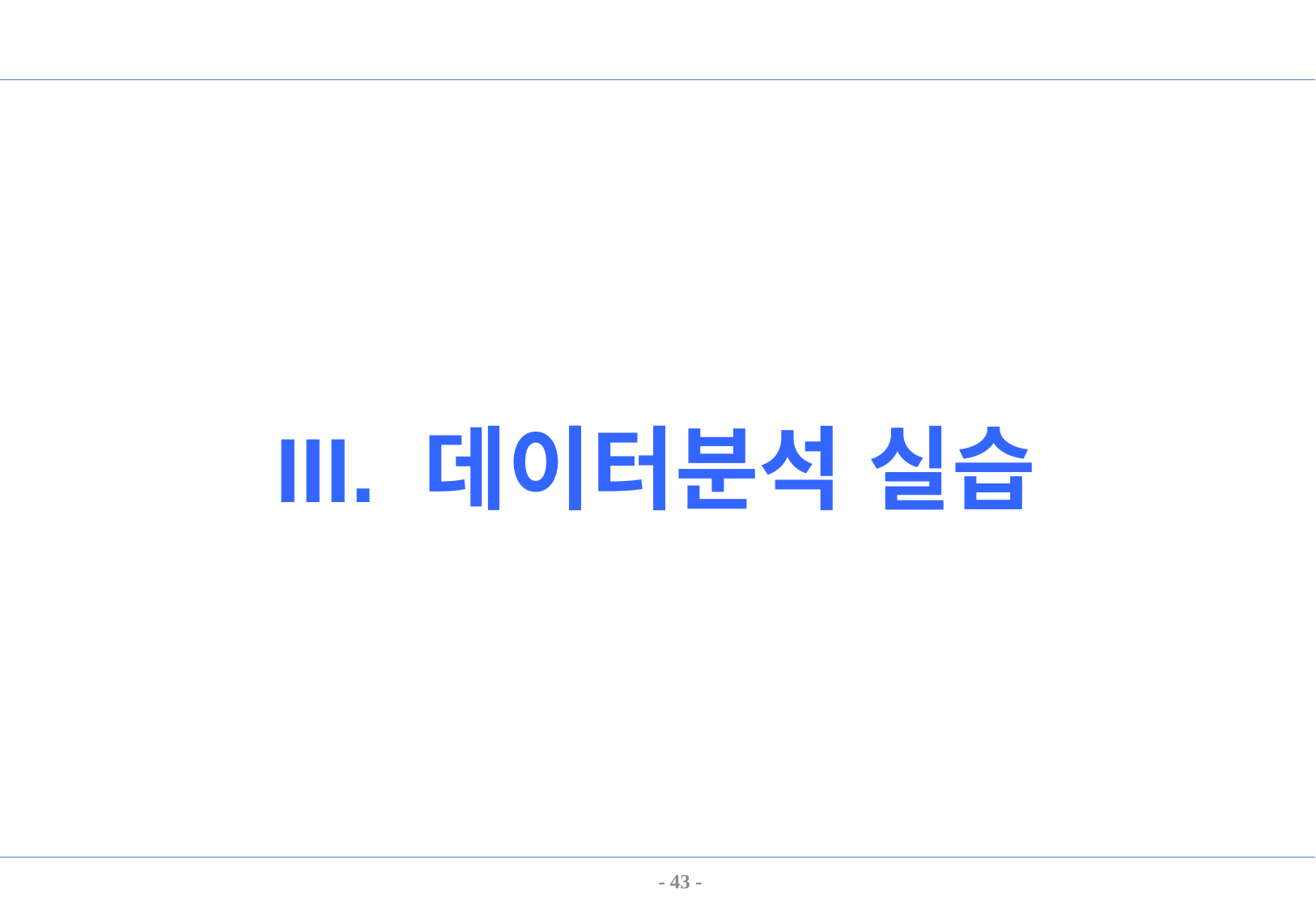

#
III. 데이터분석 실습
- 43 -